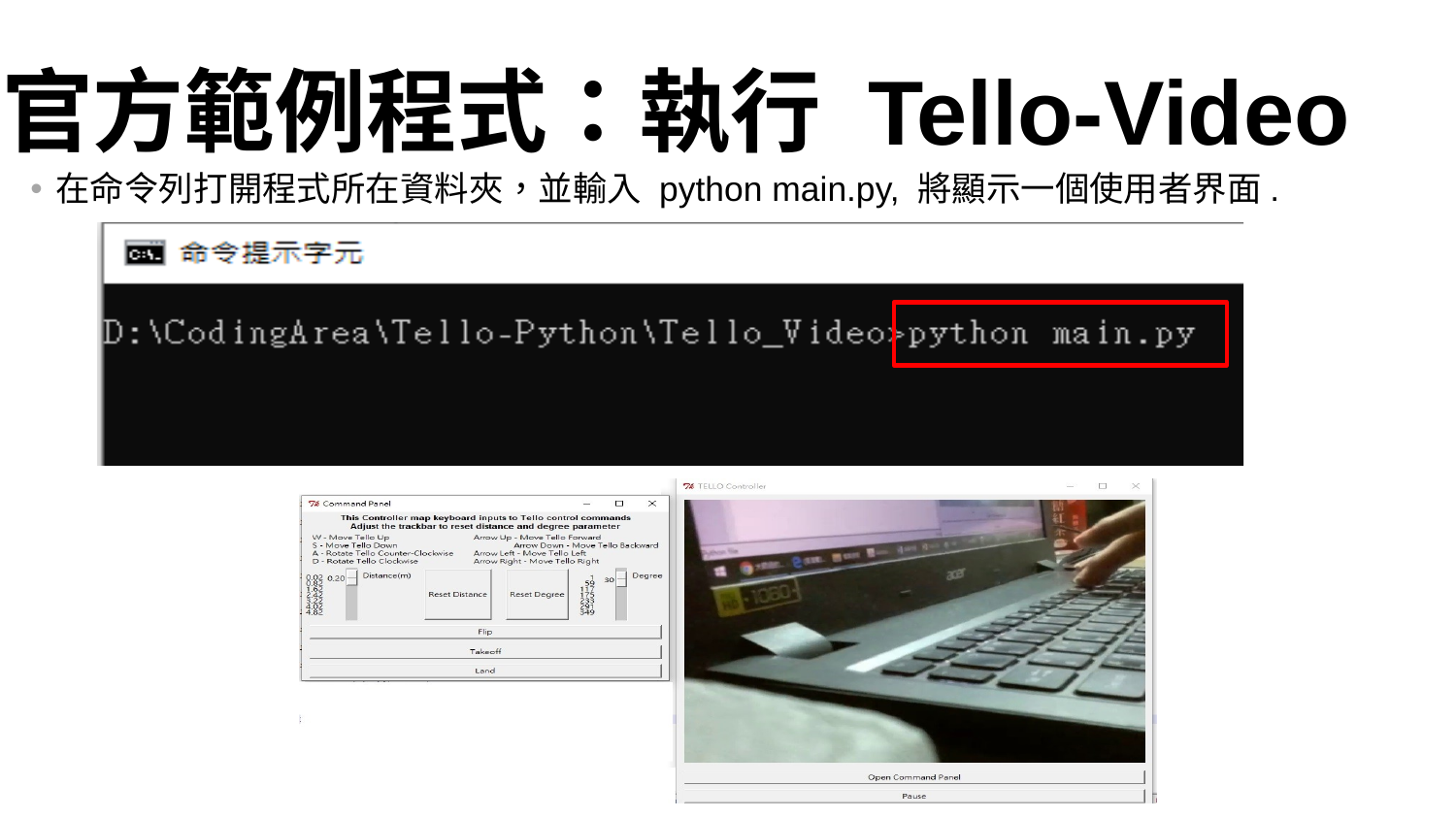

# 官方範例程式：執行 Tello-Video
在命令列打開程式所在資料夾，並輸入 python main.py, 將顯示一個使用者界面.

NCTU車輛視覺系統TelloEDU教學
15